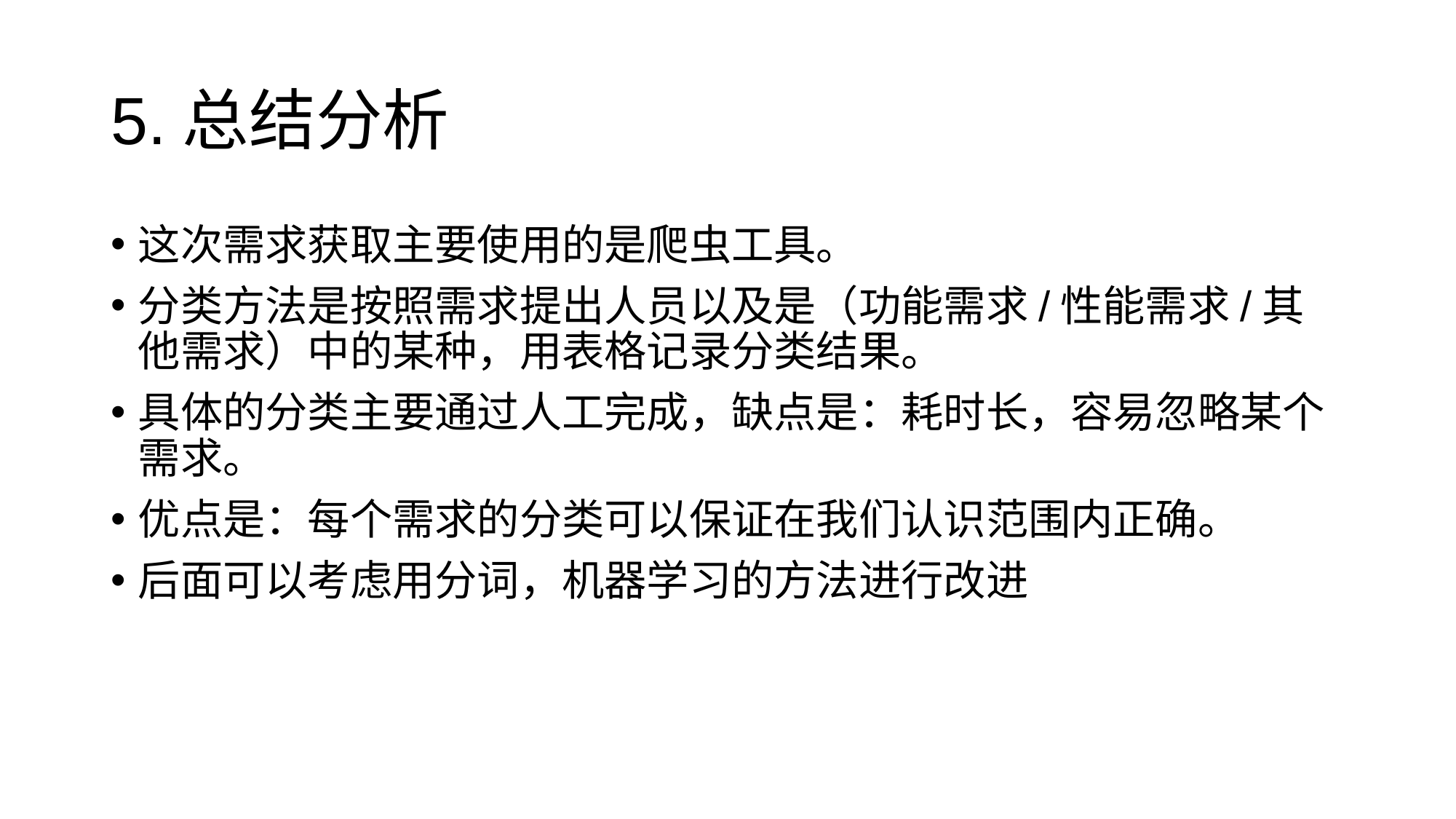

# 5.总结分析
这次需求获取主要使用的是爬虫工具。
分类方法是按照需求提出人员以及是（功能需求/性能需求/其他需求）中的某种，用表格记录分类结果。
具体的分类主要通过人工完成，缺点是：耗时长，容易忽略某个需求。
优点是：每个需求的分类可以保证在我们认识范围内正确。
后面可以考虑用分词，机器学习的方法进行改进